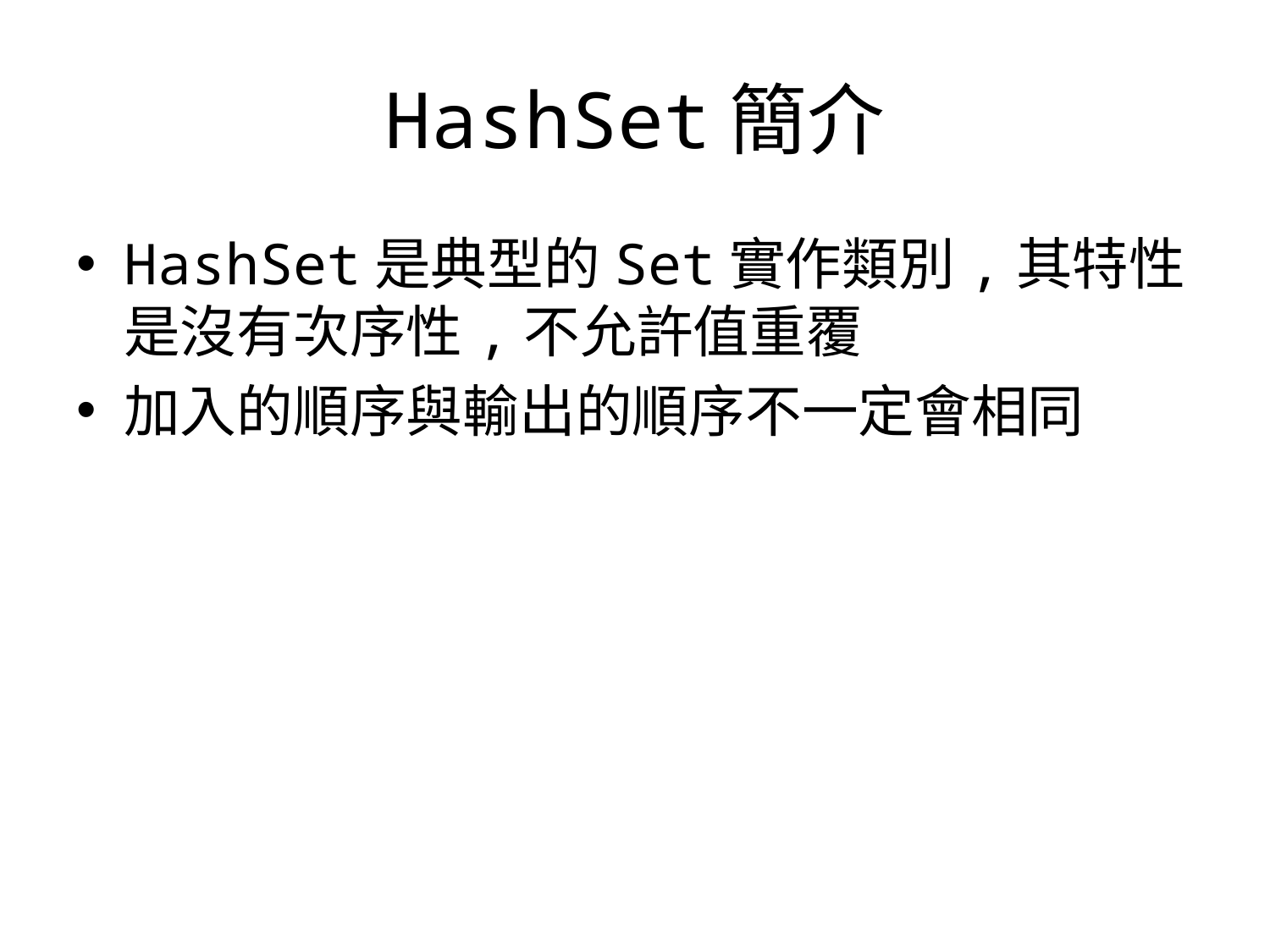

# HashSet簡介
HashSet是典型的Set實作類別,其特性是沒有次序性,不允許值重覆
加入的順序與輸出的順序不一定會相同